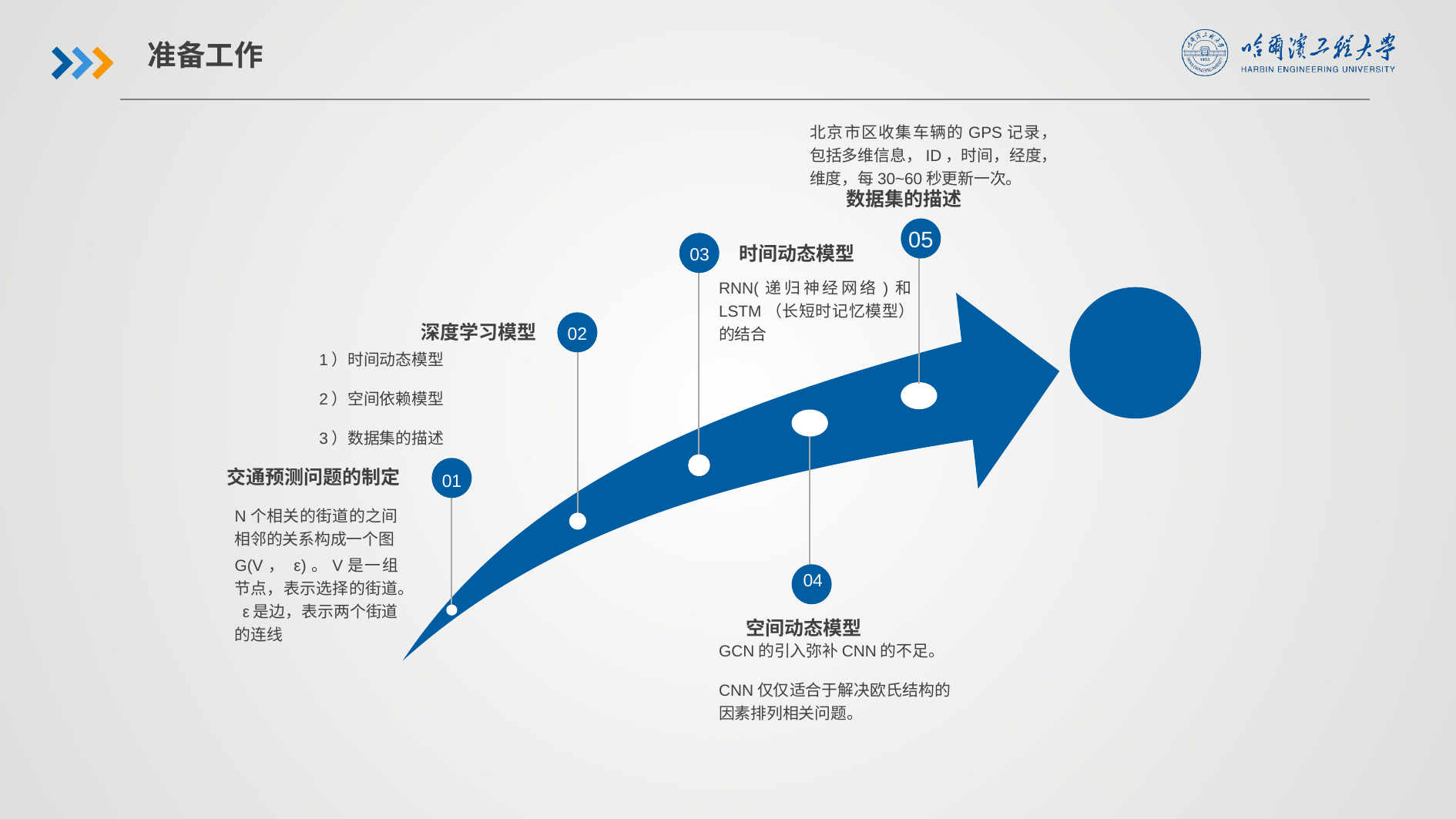

准备工作
北京市区收集车辆的GPS记录，包括多维信息，ID，时间，经度，维度，每30~60秒更新一次。
数据集的描述
05

时间动态模型
03

RNN(递归神经网络)和LSTM（长短时记忆模型）的结合

深度学习模型
02

1）时间动态模型
2）空间依赖模型
3）数据集的描述

交通预测问题的制定

01

N个相关的街道的之间相邻的关系构成一个图
G(V， ε)。V是一组节点，表示选择的街道。 ε是边，表示两个街道的连线

04

空间动态模型
GCN的引入弥补CNN的不足。
CNN仅仅适合于解决欧氏结构的因素排列相关问题。